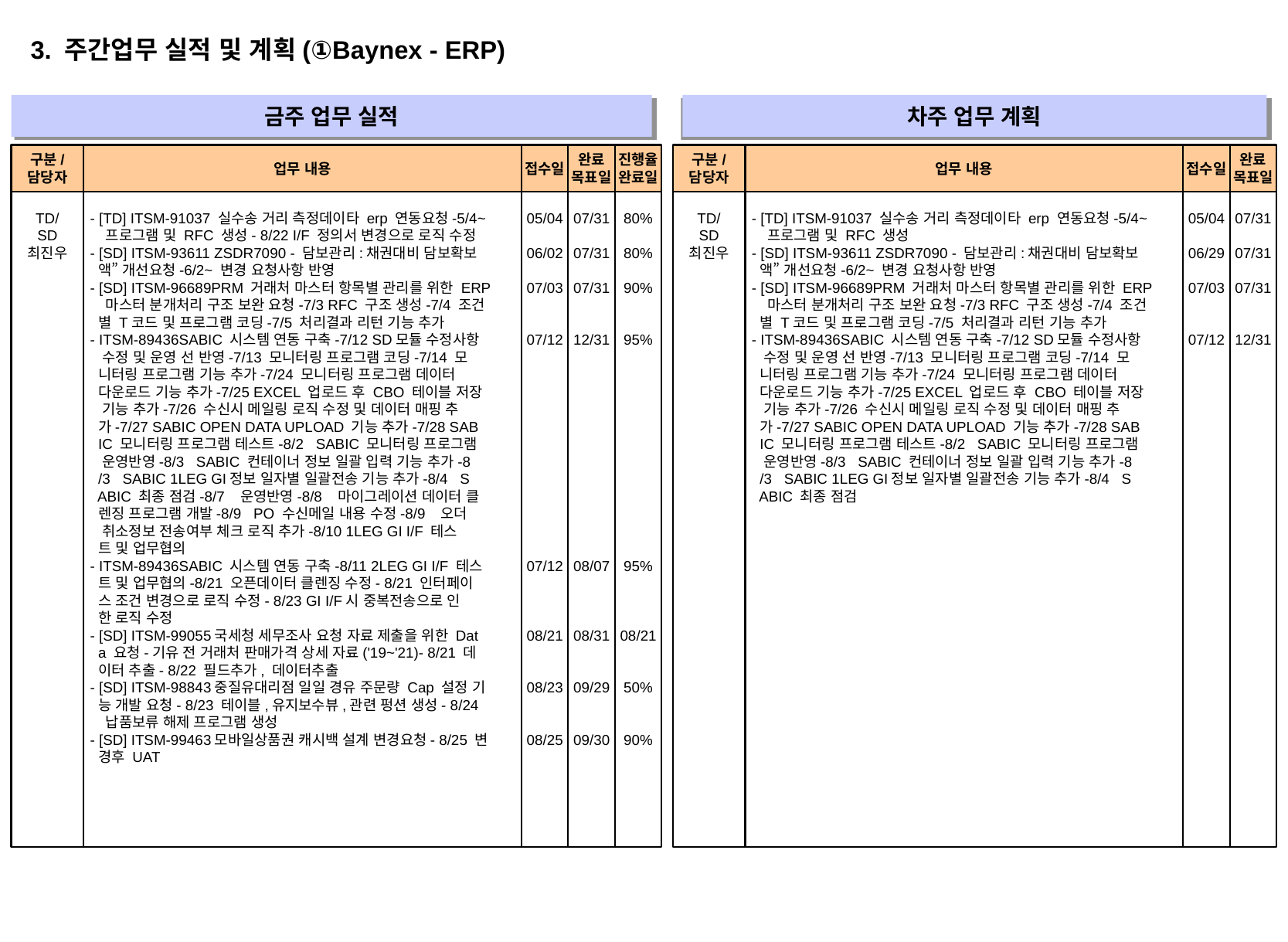

3. 주간업무 실적 및 계획(①Baynex - ERP)
금주 업무 실적
차주 업무 계획
" "
" "
구분/
담당자
업무 내용
접수일
완료
목표일
진행율
완료일
구분/
담당자
업무 내용
접수일
완료
목표일
TD/
SD
최진우

- [TD] ITSM-91037 실수송 거리 측정데이타 erp 연동요청-5/4~
   프로그램 및 RFC 생성- 8/22 I/F 정의서 변경으로 로직 수정
- [SD] ITSM-93611 ZSDR7090 - 담보관리:채권대비 담보확보
  액” 개선요청-6/2~ 변경 요청사항 반영
- [SD] ITSM-96689PRM 거래처 마스터 항목별 관리를 위한 ERP
   마스터 분개처리 구조 보완 요청-7/3 RFC 구조 생성-7/4 조건
  별 T코드 및 프로그램 코딩-7/5 처리결과 리턴 기능 추가
- ITSM-89436SABIC 시스템 연동 구축-7/12 SD모듈 수정사항
   수정 및 운영 선 반영-7/13 모니터링 프로그램 코딩-7/14 모
  니터링 프로그램 기능 추가-7/24 모니터링 프로그램 데이터
  다운로드 기능 추가-7/25 EXCEL 업로드 후 CBO 테이블 저장
   기능 추가-7/26 수신시 메일링 로직 수정 및 데이터 매핑 추
  가-7/27 SABIC OPEN DATA UPLOAD 기능 추가-7/28 SAB
  IC 모니터링 프로그램 테스트-8/2   SABIC 모니터링 프로그램
   운영반영-8/3   SABIC 컨테이너 정보 일괄 입력 기능 추가-8
  /3   SABIC 1LEG GI정보 일자별 일괄전송 기능 추가-8/4   S
  ABIC 최종 점검-8/7   운영반영-8/8   마이그레이션 데이터 클
  렌징 프로그램 개발-8/9   PO 수신메일 내용 수정-8/9   오더
   취소정보 전송여부 체크 로직 추가-8/10 1LEG GI I/F 테스
  트 및 업무협의
- ITSM-89436SABIC 시스템 연동 구축-8/11 2LEG GI I/F 테스
  트 및 업무협의-8/21 오픈데이터 클렌징 수정- 8/21 인터페이
  스 조건 변경으로 로직 수정- 8/23 GI I/F시 중복전송으로 인
  한 로직 수정
- [SD] ITSM-99055국세청 세무조사 요청 자료 제출을 위한 Dat
  a 요청-기유 전 거래처 판매가격 상세 자료('19~'21)- 8/21 데
  이터 추출- 8/22 필드추가, 데이터추출
- [SD] ITSM-98843중질유대리점 일일 경유 주문량 Cap 설정 기
  능 개발 요청- 8/23 테이블,유지보수뷰,관련 펑션 생성- 8/24
   납품보류 해제 프로그램 생성
- [SD] ITSM-99463모바일상품권 캐시백 설계 변경요청- 8/25 변
  경후 UAT
05/04
06/02
07/03
07/12
07/12
08/21
08/23
08/25
07/31
07/31
07/31
12/31
08/07
08/31
09/29
09/30
80%
80%
90%
95%
95%
08/21
50%
90%
TD/
SD
최진우

- [TD] ITSM-91037 실수송 거리 측정데이타 erp 연동요청-5/4~
   프로그램 및 RFC 생성
- [SD] ITSM-93611 ZSDR7090 - 담보관리:채권대비 담보확보
  액” 개선요청-6/2~ 변경 요청사항 반영
- [SD] ITSM-96689PRM 거래처 마스터 항목별 관리를 위한 ERP
   마스터 분개처리 구조 보완 요청-7/3 RFC 구조 생성-7/4 조건
  별 T코드 및 프로그램 코딩-7/5 처리결과 리턴 기능 추가
- ITSM-89436SABIC 시스템 연동 구축-7/12 SD모듈 수정사항
   수정 및 운영 선 반영-7/13 모니터링 프로그램 코딩-7/14 모
  니터링 프로그램 기능 추가-7/24 모니터링 프로그램 데이터
  다운로드 기능 추가-7/25 EXCEL 업로드 후 CBO 테이블 저장
   기능 추가-7/26 수신시 메일링 로직 수정 및 데이터 매핑 추
  가-7/27 SABIC OPEN DATA UPLOAD 기능 추가-7/28 SAB
  IC 모니터링 프로그램 테스트-8/2   SABIC 모니터링 프로그램
   운영반영-8/3   SABIC 컨테이너 정보 일괄 입력 기능 추가-8
  /3   SABIC 1LEG GI정보 일자별 일괄전송 기능 추가-8/4   S
  ABIC 최종 점검
05/04
06/29
07/03
07/12
07/31
07/31
07/31
12/31